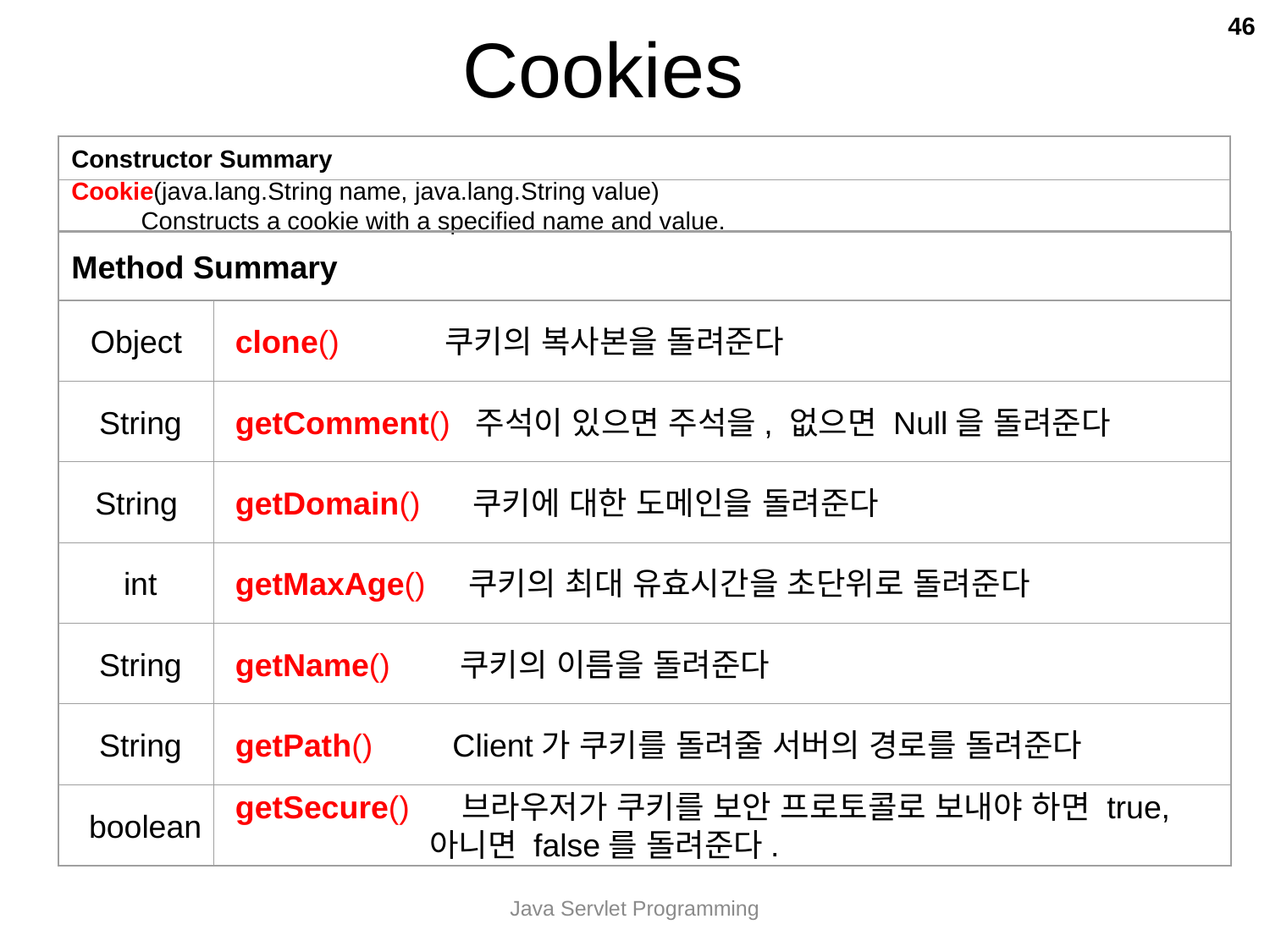

46
# Cookies
Constructor Summary

Cookie(java.lang.String name, java.lang.String value)
          Constructs a cookie with a specified name and value.

Method Summary

Object

 clone()           쿠키의 복사본을 돌려준다

 String

 getComment()  주석이 있으면 주석을, 없으면 Null을 돌려준다

String

 getDomain()     쿠키에 대한 도메인을 돌려준다

 int

 getMaxAge()    쿠키의 최대 유효시간을 초단위로 돌려준다

 String

 getName()       쿠키의 이름을 돌려준다

 String

 getPath()         Client가 쿠키를 돌려줄 서버의 경로를 돌려준다

 boolean

 getSecure()     브라우저가 쿠키를 보안 프로토콜로 보내야 하면 true,
                      아니면 false를 돌려준다.

Java Servlet Programming